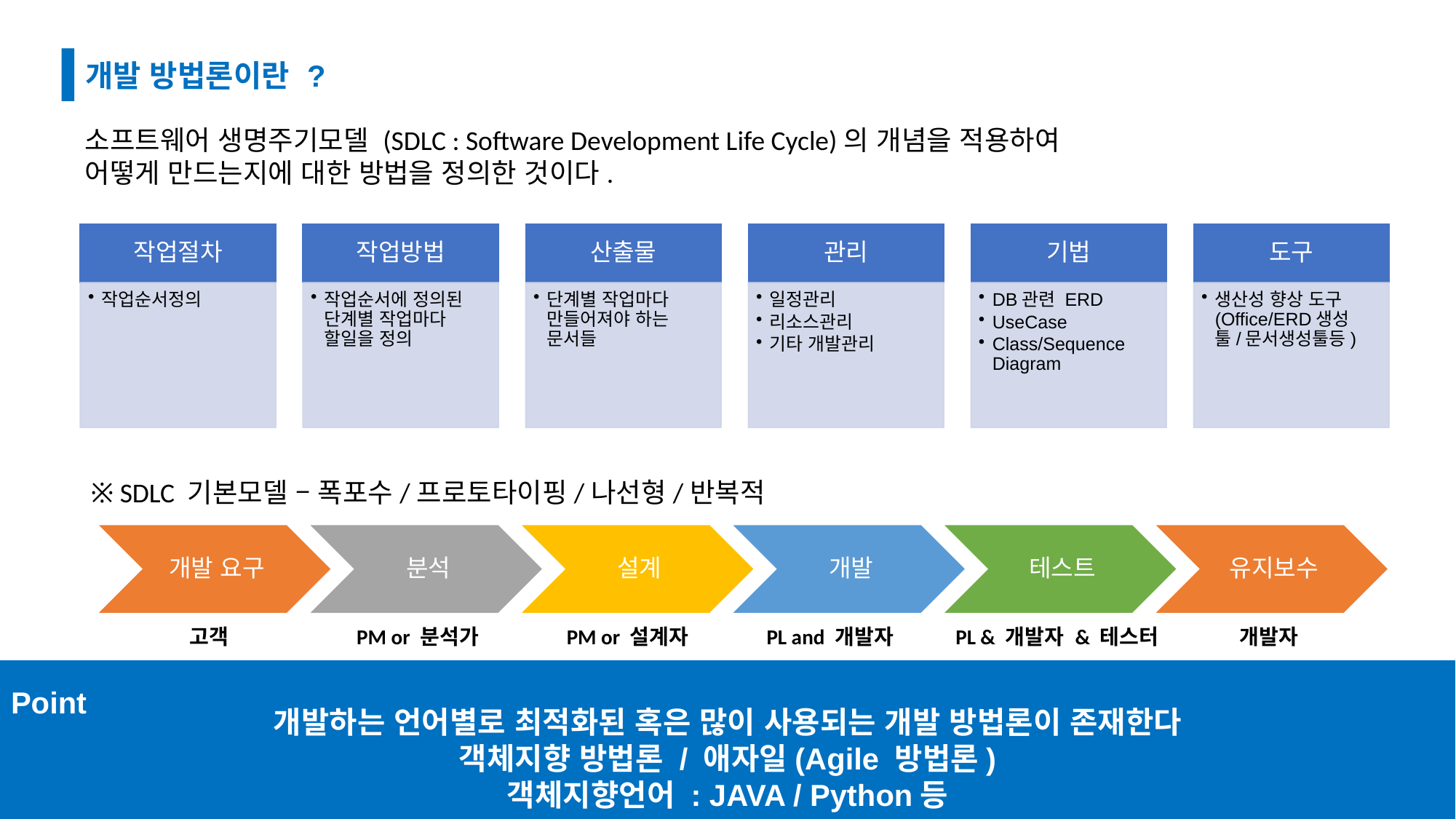

개발 방법론이란 ?
소프트웨어 생명주기모델 (SDLC : Software Development Life Cycle)의 개념을 적용하여
어떻게 만드는지에 대한 방법을 정의한 것이다.
작업절차
작업순서정의
작업방법
작업순서에 정의된 단계별 작업마다
할일을 정의
산출물
단계별 작업마다
만들어져야 하는
문서들
관리
일정관리
리소스관리
기타 개발관리
기법
DB관련 ERD
UseCase
Class/Sequence
Diagram
도구
생산성 향상 도구
(Office/ERD생성툴/문서생성툴등)
※ SDLC 기본모델 – 폭포수/프로토타이핑/나선형/반복적
개발 요구
분석
설계
개발
테스트
유지보수
고객
PM or 분석가
PM or 설계자
PL and 개발자
PL & 개발자 & 테스터
개발자
Point

개발하는 언어별로 최적화된 혹은 많이 사용되는 개발 방법론이 존재한다
객체지향 방법론 / 애자일(Agile 방법론)
객체지향언어 : JAVA / Python등